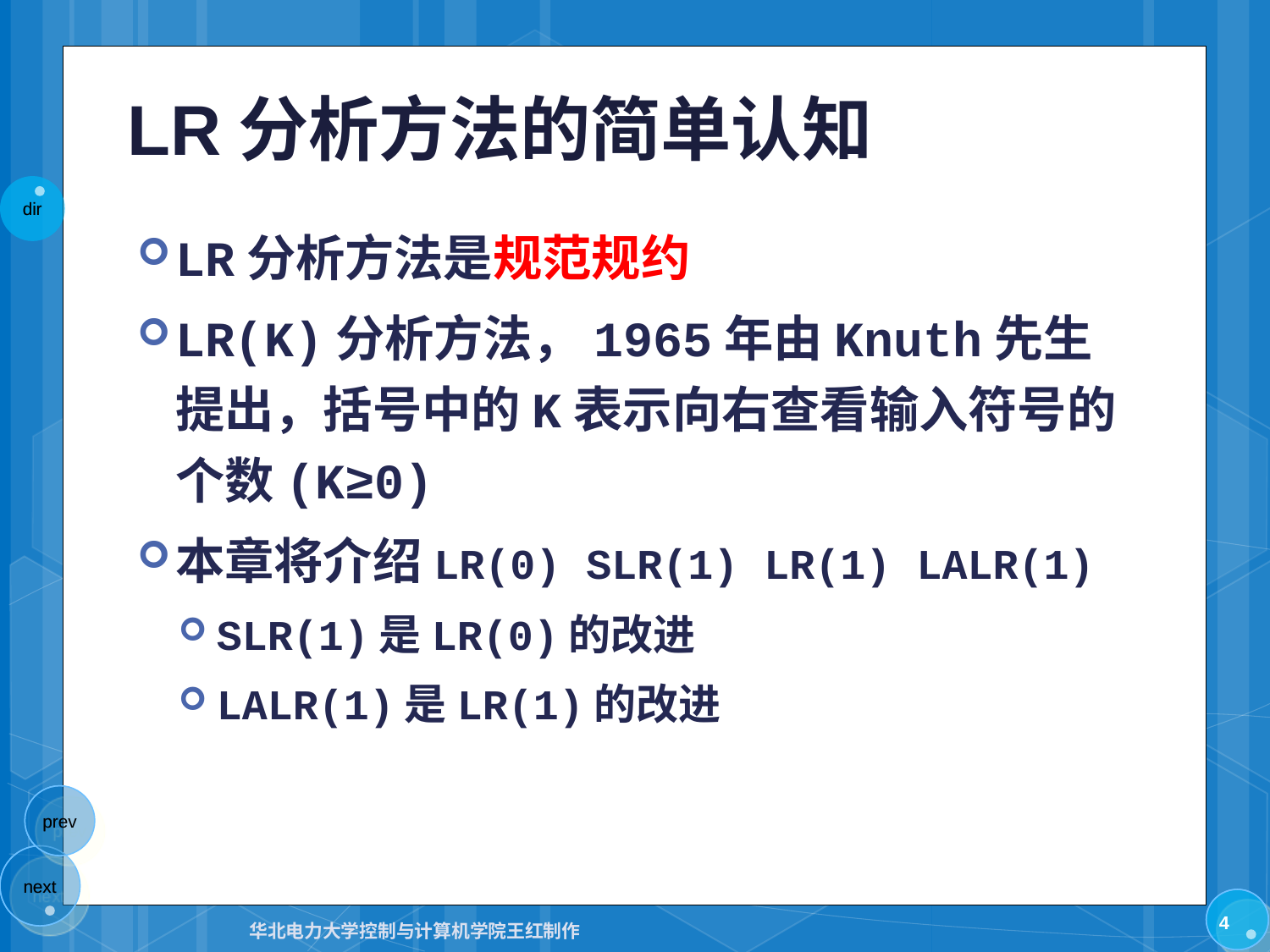

# LR分析方法的简单认知
LR分析方法是规范规约
LR(K)分析方法，1965年由Knuth先生提出，括号中的K表示向右查看输入符号的个数(K≥0)
本章将介绍LR(0) SLR(1) LR(1) LALR(1)
SLR(1)是LR(0)的改进
LALR(1)是LR(1)的改进
4
华北电力大学控制与计算机学院王红制作